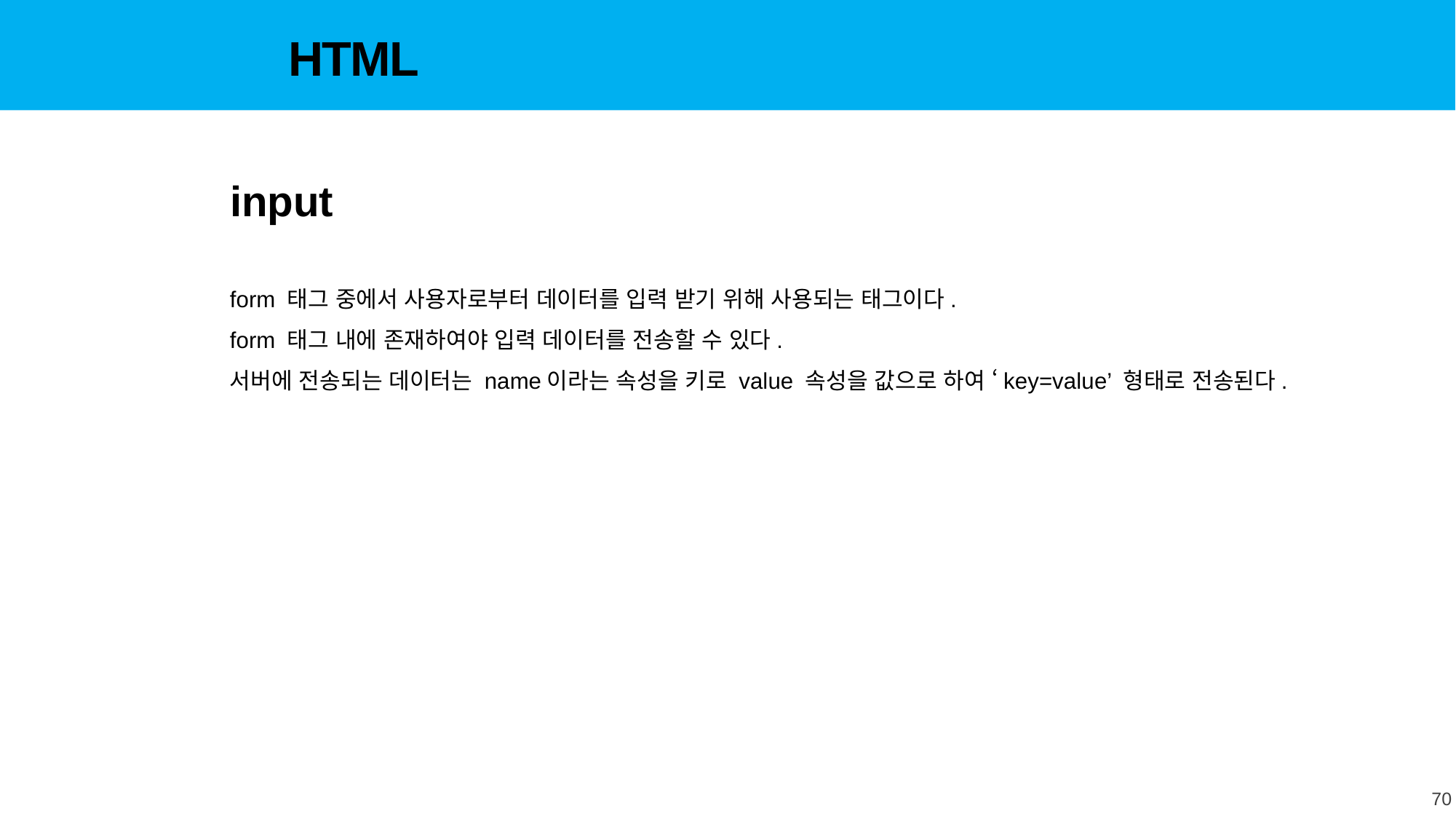

HTML
input
form 태그 중에서 사용자로부터 데이터를 입력 받기 위해 사용되는 태그이다.
form 태그 내에 존재하여야 입력 데이터를 전송할 수 있다.
서버에 전송되는 데이터는 name이라는 속성을 키로 value 속성을 값으로 하여 ‘key=value’ 형태로 전송된다.